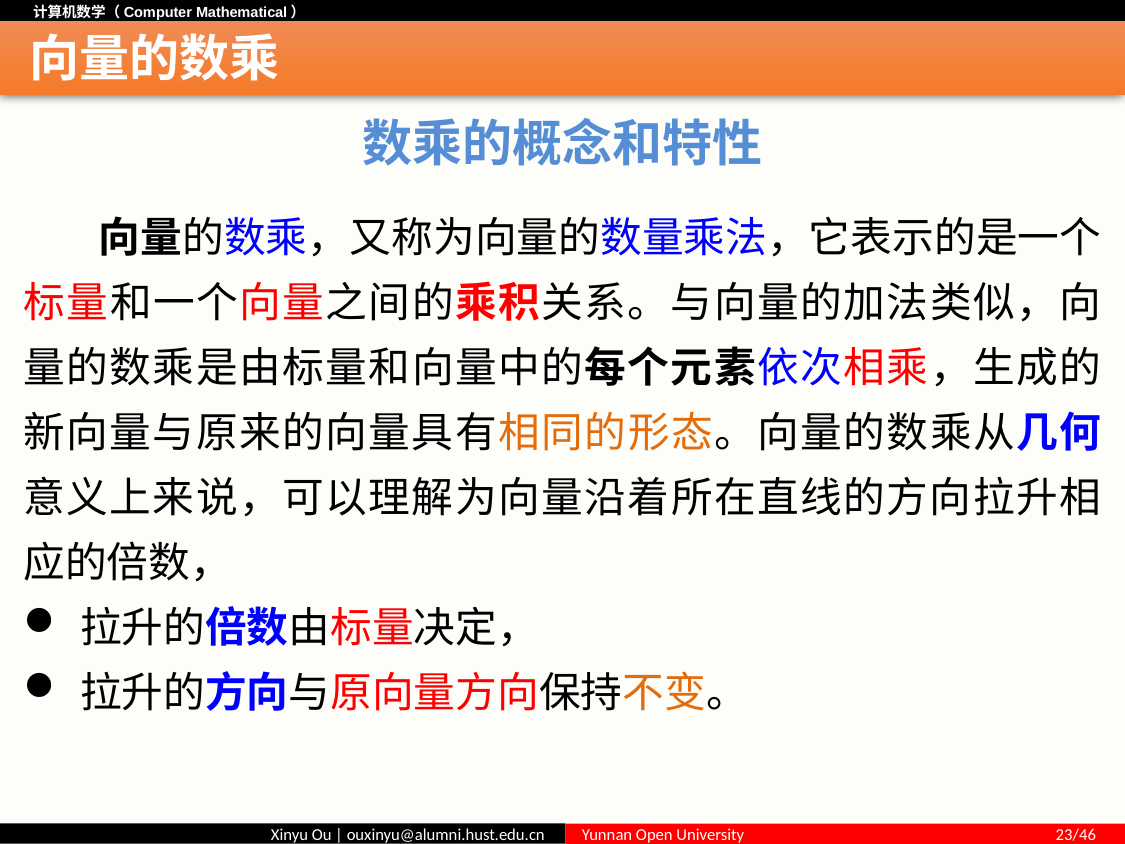

# 向量的数乘
数乘的概念和特性
       向量的数乘，又称为向量的数量乘法，它表示的是一个标量和一个向量之间的乘积关系。与向量的加法类似，向量的数乘是由标量和向量中的每个元素依次相乘，生成的新向量与原来的向量具有相同的形态。向量的数乘从几何意义上来说，可以理解为向量沿着所在直线的方向拉升相应的倍数，
拉升的倍数由标量决定，
拉升的方向与原向量方向保持不变。